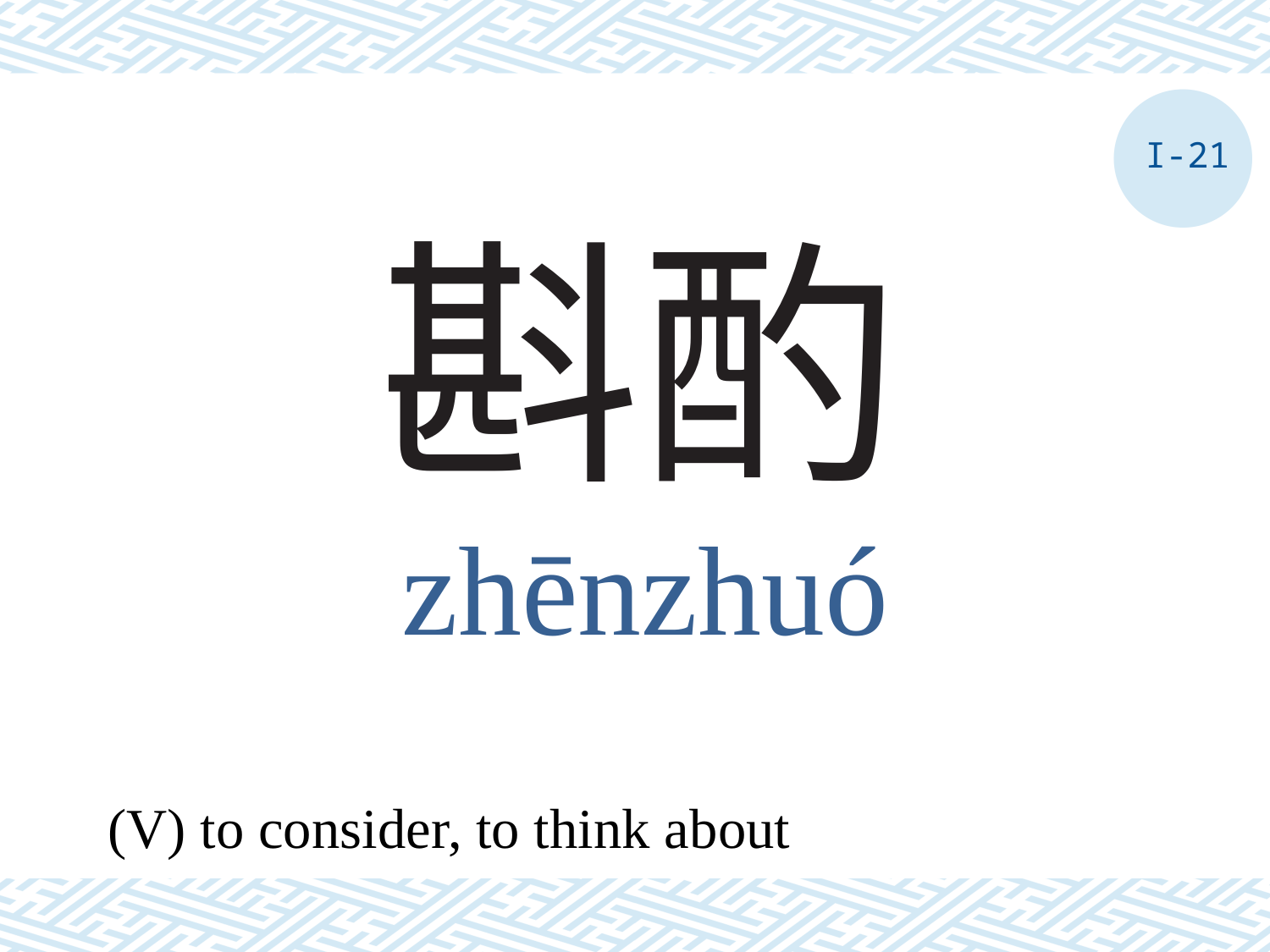

I-21

# 斟酌
zhēnzhuó
(V) to consider, to think about